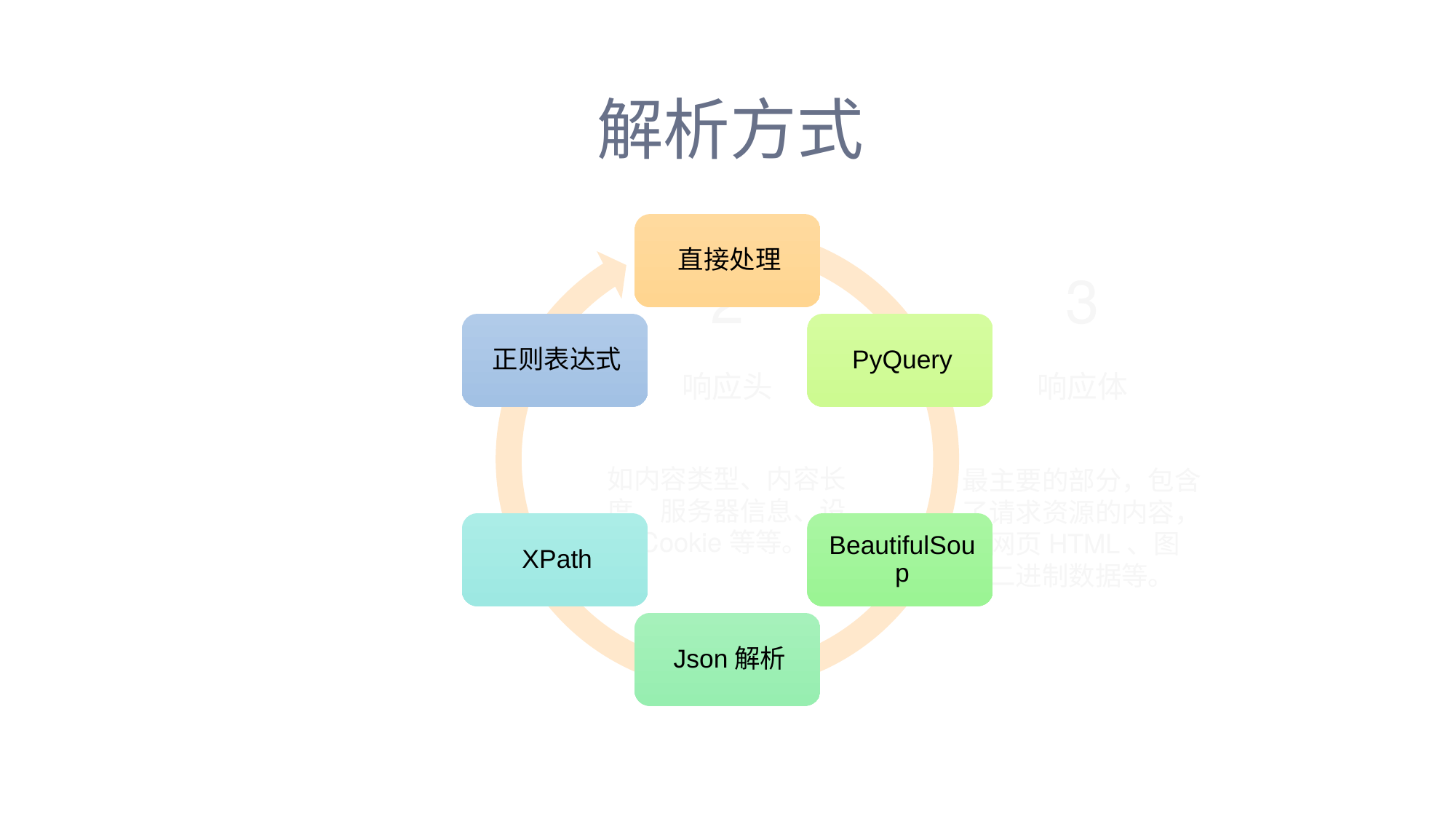

解析方式
直接处理
PyQuery
BeautifulSoup
Json解析
XPath
正则表达式
2
3
响应头
响应体
如内容类型、内容长度、服务器信息、设置Cookie等等。
最主要的部分，包含了请求资源的内容，如网页HTML、图片二进制数据等。